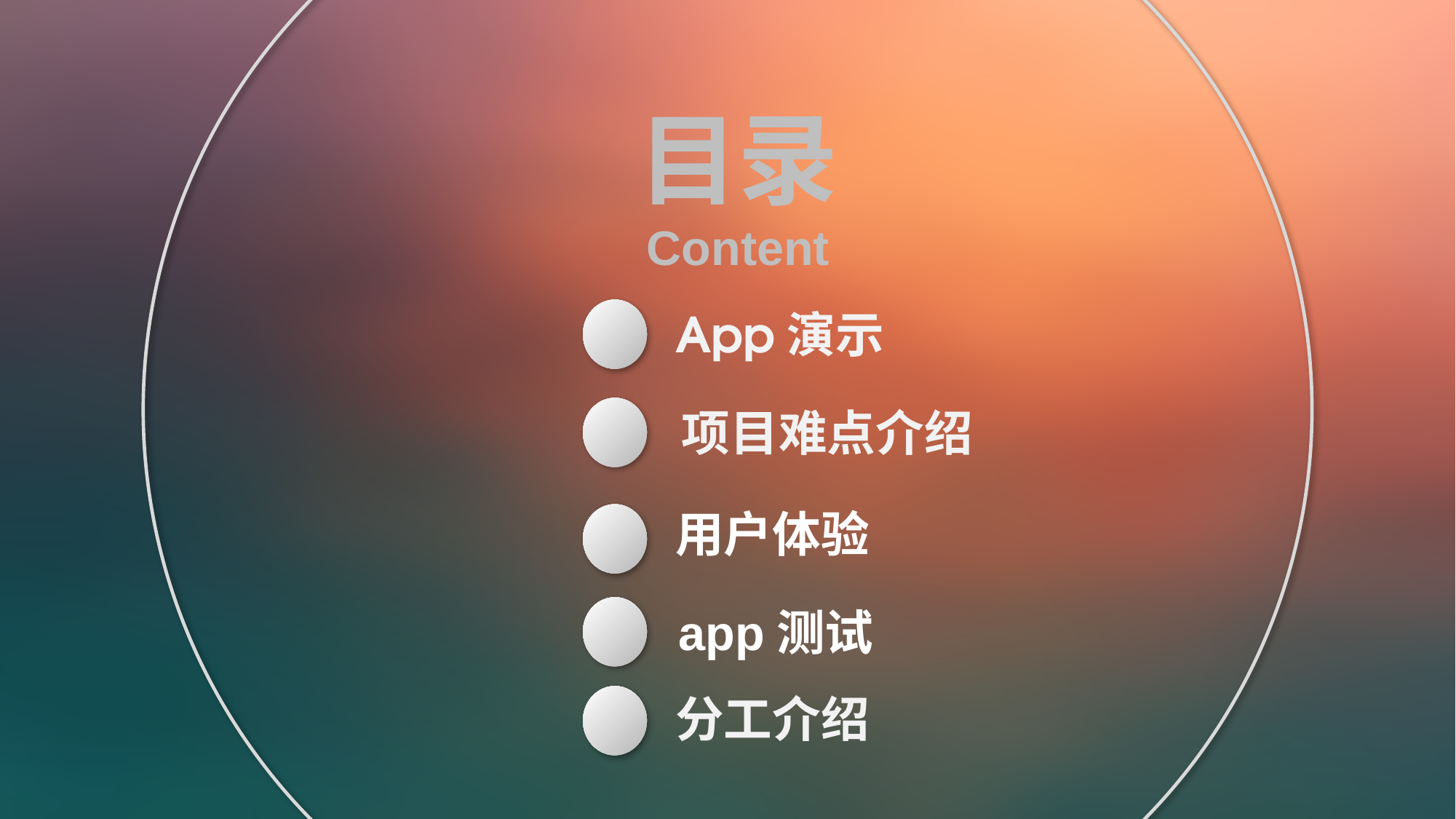

目录
Content
App演示

项目难点介绍

用户体验

app测试

分工介绍